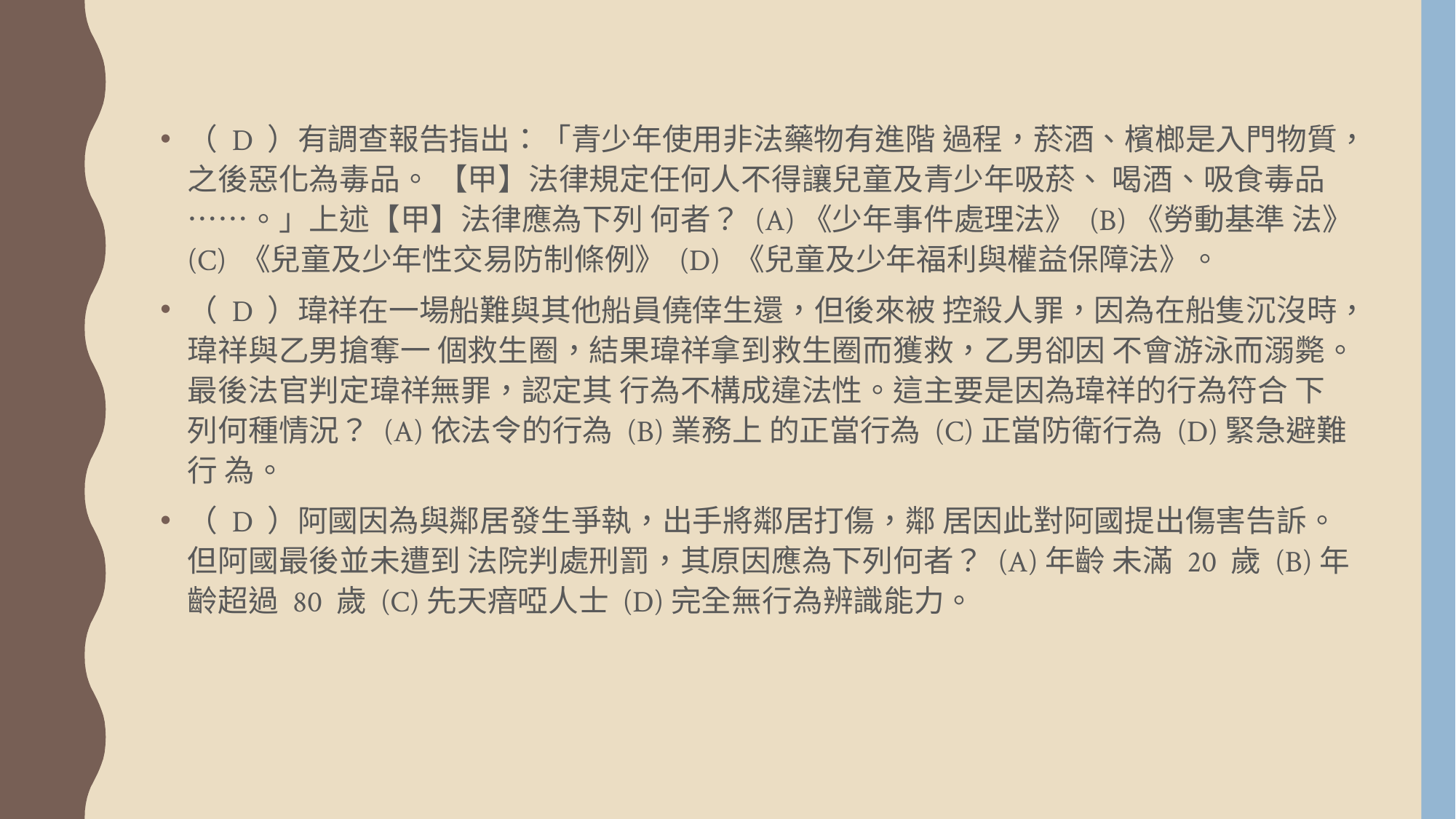

（ D ）有調查報告指出：「青少年使用非法藥物有進階 過程，菸酒、檳榔是入門物質，之後惡化為毒品。 【甲】法律規定任何人不得讓兒童及青少年吸菸、 喝酒、吸食毒品……。」上述【甲】法律應為下列 何者？ (A)《少年事件處理法》 (B)《勞動基準 法》 (C) 《兒童及少年性交易防制條例》 (D) 《兒童及少年福利與權益保障法》。
（ D ）瑋祥在一場船難與其他船員僥倖生還，但後來被 控殺人罪，因為在船隻沉沒時，瑋祥與乙男搶奪一 個救生圈，結果瑋祥拿到救生圈而獲救，乙男卻因 不會游泳而溺斃。最後法官判定瑋祥無罪，認定其 行為不構成違法性。這主要是因為瑋祥的行為符合 下列何種情況？ (A)依法令的行為 (B)業務上 的正當行為 (C)正當防衛行為 (D)緊急避難行 為。
（ D ）阿國因為與鄰居發生爭執，出手將鄰居打傷，鄰 居因此對阿國提出傷害告訴。但阿國最後並未遭到 法院判處刑罰，其原因應為下列何者？ (A)年齡 未滿 20 歲 (B)年齡超過 80 歲 (C)先天瘖啞人士 (D)完全無行為辨識能力。